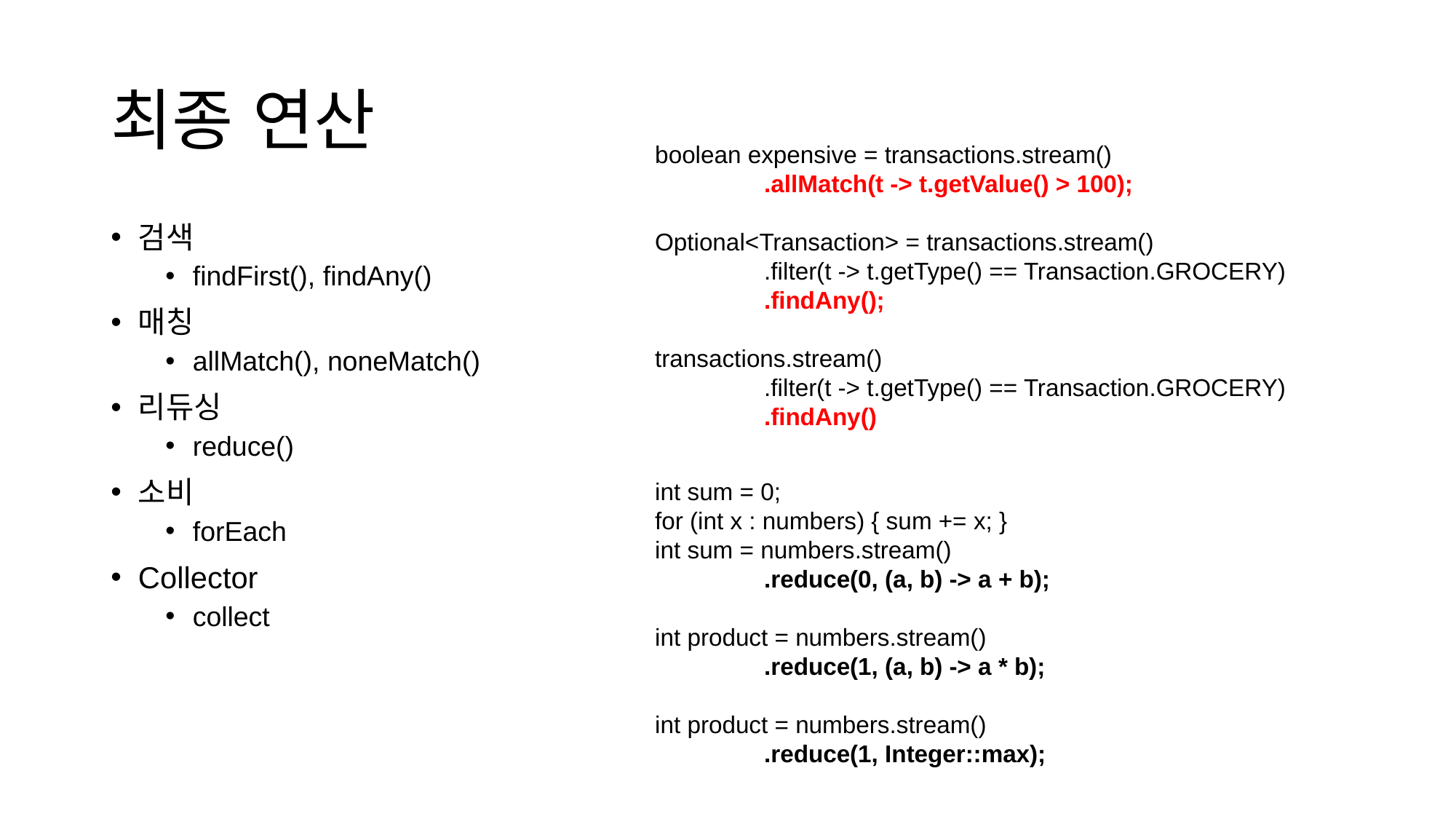

# 최종 연산
boolean expensive = transactions.stream()
	.allMatch(t -> t.getValue() > 100);
Optional<Transaction> = transactions.stream()
	.filter(t -> t.getType() == Transaction.GROCERY)
	.findAny();
transactions.stream()
	.filter(t -> t.getType() == Transaction.GROCERY)
	.findAny()
검색
findFirst(), findAny()
매칭
allMatch(), noneMatch()
리듀싱
reduce()
소비
forEach
Collector
collect
int sum = 0;
for (int x : numbers) { sum += x; }
int sum = numbers.stream()
	.reduce(0, (a, b) -> a + b);
int product = numbers.stream()
	.reduce(1, (a, b) -> a * b);
int product = numbers.stream()
	.reduce(1, Integer::max);